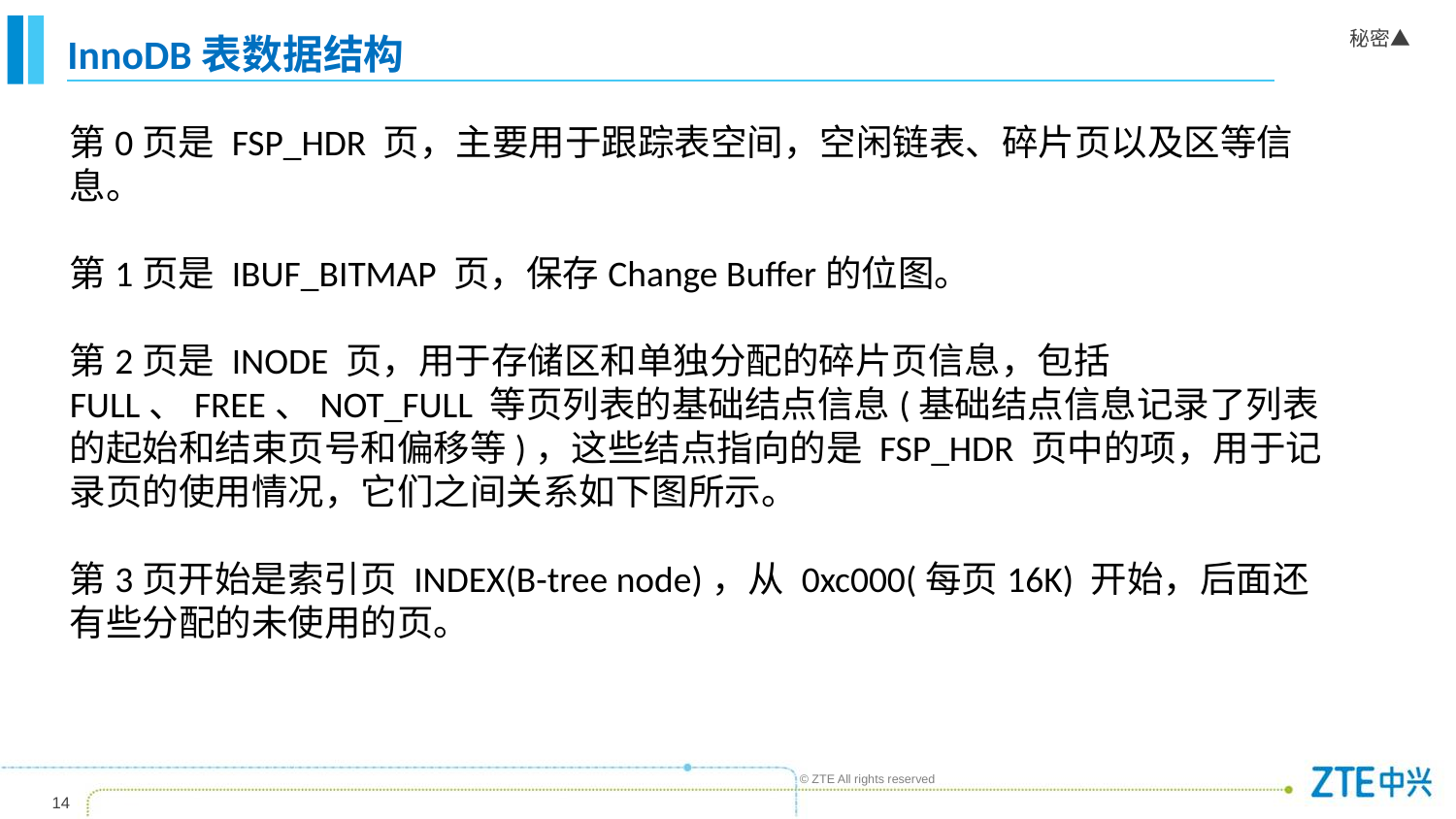

# InnoDB表数据结构
第0页是 FSP_HDR 页，主要用于跟踪表空间，空闲链表、碎片页以及区等信息。

第1页是 IBUF_BITMAP 页，保存Change Buffer的位图。

第2页是 INODE 页，用于存储区和单独分配的碎片页信息，包括FULL、FREE、NOT_FULL 等页列表的基础结点信息(基础结点信息记录了列表的起始和结束页号和偏移等)，这些结点指向的是 FSP_HDR 页中的项，用于记录页的使用情况，它们之间关系如下图所示。

第3页开始是索引页 INDEX(B-tree node)，从 0xc000(每页16K) 开始，后面还有些分配的未使用的页。